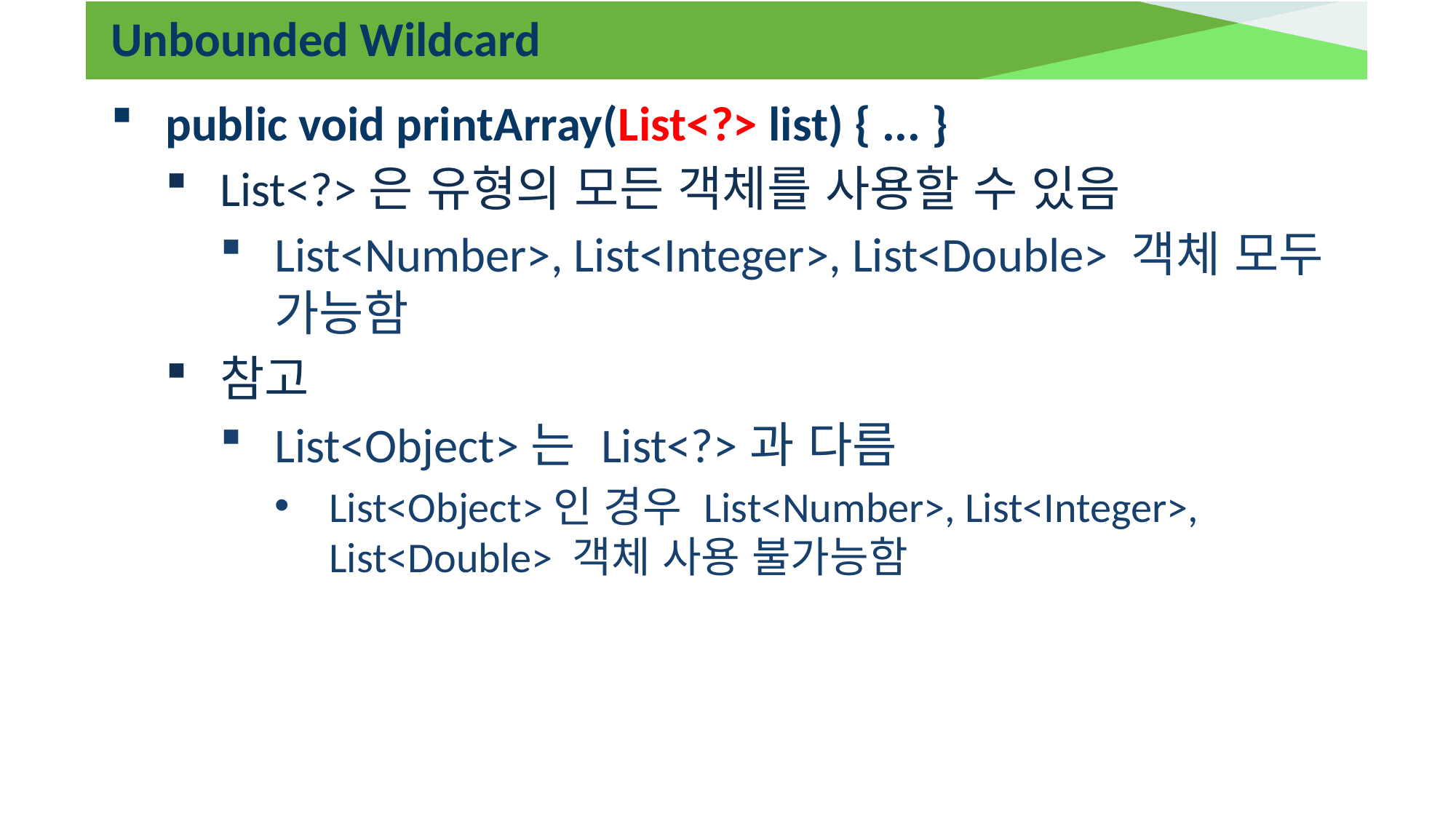

# Unbounded Wildcard
public void printArray(List<?> list) { ... }
List<?>은 유형의 모든 객체를 사용할 수 있음
List<Number>, List<Integer>, List<Double> 객체 모두 가능함
참고
List<Object>는 List<?>과 다름
List<Object>인 경우 List<Number>, List<Integer>, List<Double> 객체 사용 불가능함